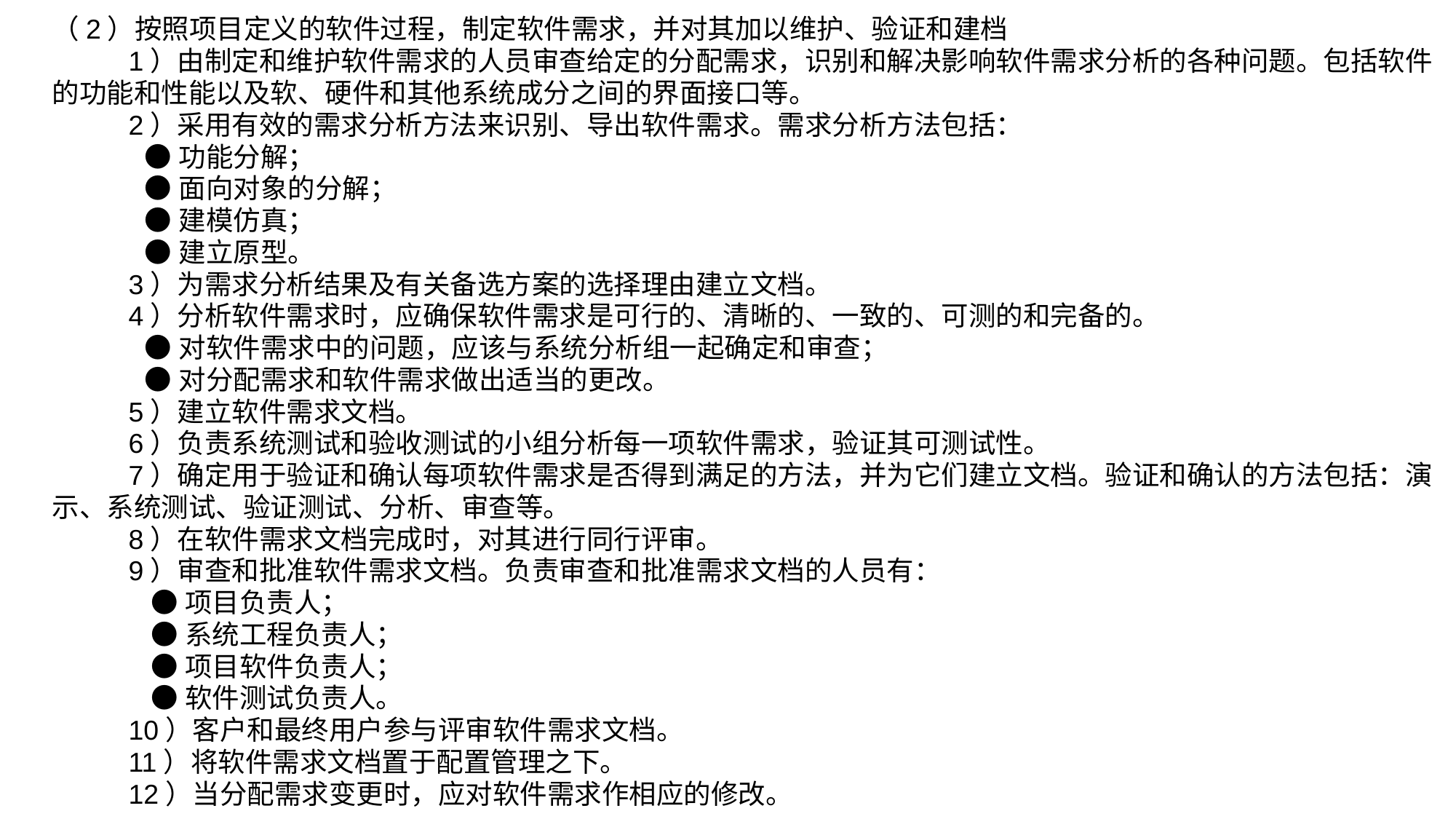

（2）按照项目定义的软件过程，制定软件需求，并对其加以维护、验证和建档
          1）由制定和维护软件需求的人员审查给定的分配需求，识别和解决影响软件需求分析的各种问题。包括软件的功能和性能以及软、硬件和其他系统成分之间的界面接口等。
          2）采用有效的需求分析方法来识别、导出软件需求。需求分析方法包括：
               ●功能分解；
               ●面向对象的分解；
               ●建模仿真；
               ●建立原型。
          3）为需求分析结果及有关备选方案的选择理由建立文档。
          4）分析软件需求时，应确保软件需求是可行的、清晰的、一致的、可测的和完备的。
               ●对软件需求中的问题，应该与系统分析组一起确定和审查；
               ●对分配需求和软件需求做出适当的更改。
          5）建立软件需求文档。
          6）负责系统测试和验收测试的小组分析每一项软件需求，验证其可测试性。
          7）确定用于验证和确认每项软件需求是否得到满足的方法，并为它们建立文档。验证和确认的方法包括：演示、系统测试、验证测试、分析、审查等。
          8）在软件需求文档完成时，对其进行同行评审。
          9）审查和批准软件需求文档。负责审查和批准需求文档的人员有：
                ●项目负责人；
                ●系统工程负责人；
                ●项目软件负责人；
                ●软件测试负责人。
          10）客户和最终用户参与评审软件需求文档。
          11）将软件需求文档置于配置管理之下。
          12）当分配需求变更时，应对软件需求作相应的修改。